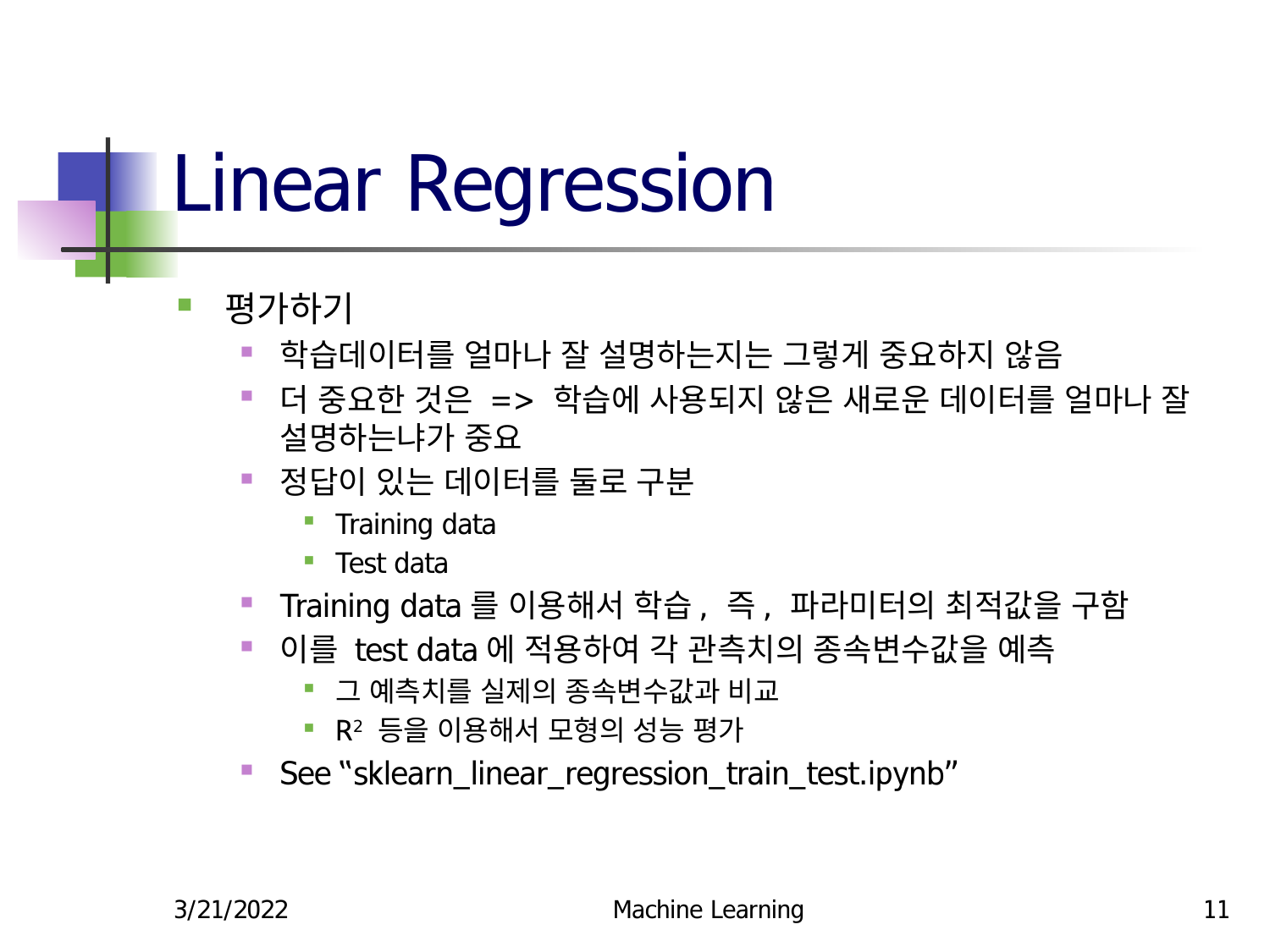

# Linear Regression
평가하기
학습데이터를 얼마나 잘 설명하는지는 그렇게 중요하지 않음
더 중요한 것은 => 학습에 사용되지 않은 새로운 데이터를 얼마나 잘 설명하는냐가 중요
정답이 있는 데이터를 둘로 구분
Training data
Test data
Training data를 이용해서 학습, 즉, 파라미터의 최적값을 구함
이를 test data에 적용하여 각 관측치의 종속변수값을 예측
그 예측치를 실제의 종속변수값과 비교
R2 등을 이용해서 모형의 성능 평가
See “sklearn_linear_regression_train_test.ipynb”

3/21/2022
Machine Learning
11